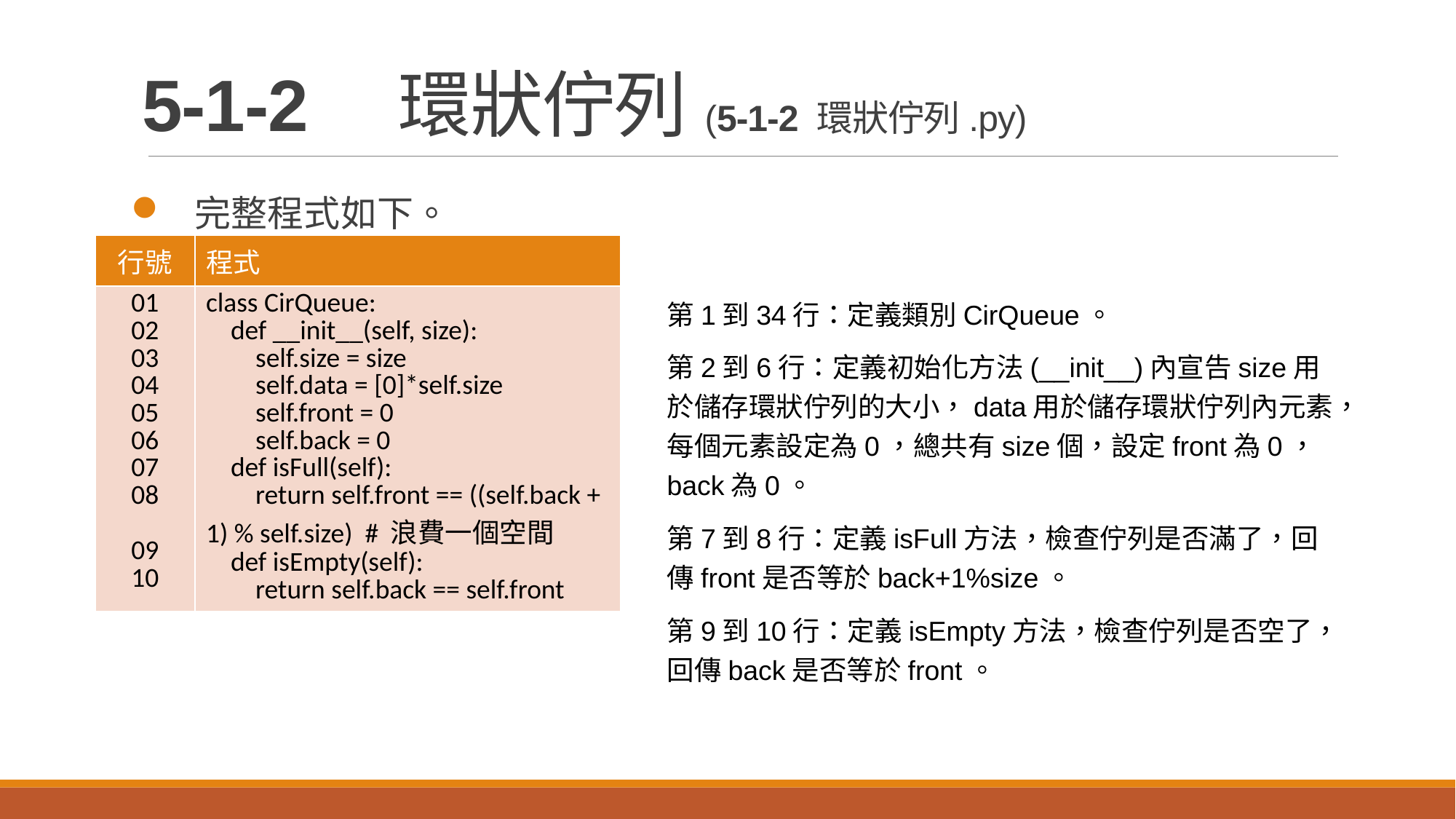

# 5-1-2　環狀佇列(5-1-2 環狀佇列.py)
完整程式如下。
| 行號 | 程式 |
| --- | --- |
| 01 02 03 04 05 06 07 08 09 10 | class CirQueue: def \_\_init\_\_(self, size): self.size = size self.data = [0]\*self.size self.front = 0 self.back = 0 def isFull(self): return self.front == ((self.back + 1) % self.size) # 浪費一個空間 def isEmpty(self): return self.back == self.front |
第1到34行：定義類別CirQueue。
第2到6行：定義初始化方法(__init__)內宣告size用於儲存環狀佇列的大小，data用於儲存環狀佇列內元素，每個元素設定為0，總共有size個，設定front為0，back為0。
第7到8行：定義isFull方法，檢查佇列是否滿了，回傳front是否等於back+1%size。
第9到10行：定義isEmpty方法，檢查佇列是否空了，回傳back是否等於front。